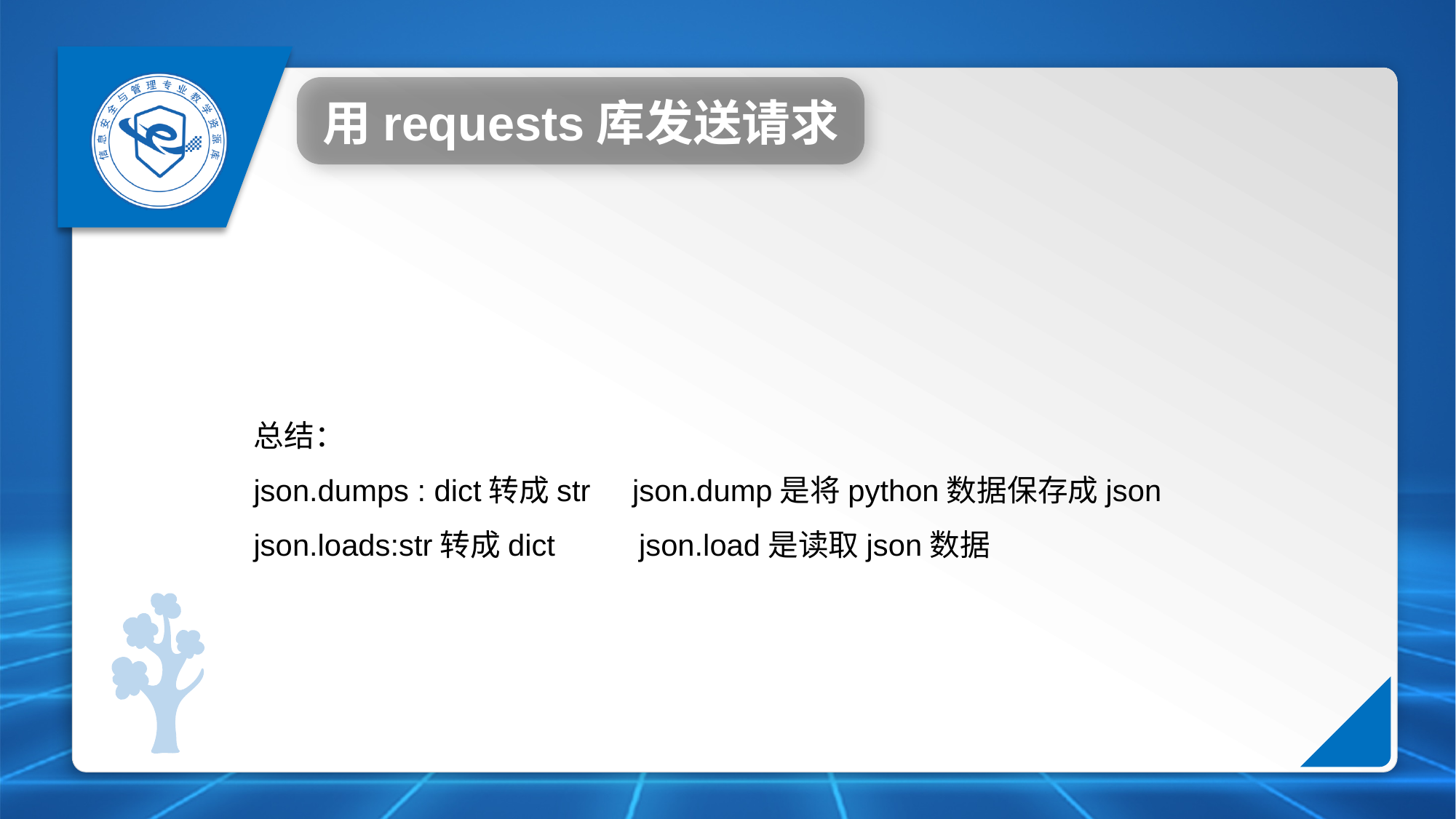

用requests库发送请求
总结：
json.dumps : dict转成str     json.dump是将python数据保存成json
json.loads:str转成dict          json.load是读取json数据